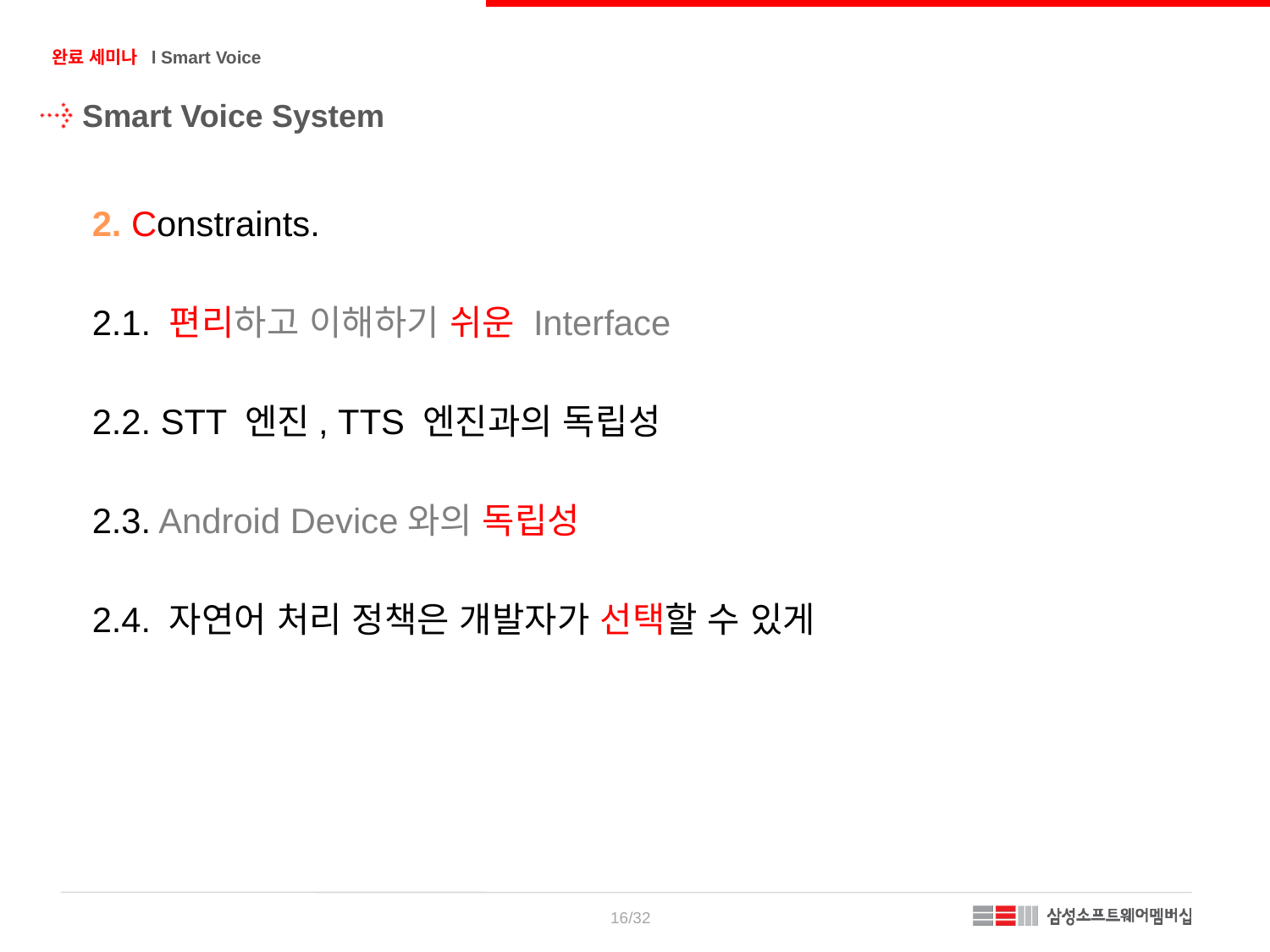

Smart Voice System
2. Constraints.

2.1. 편리하고 이해하기 쉬운 Interface

2.2. STT 엔진, TTS 엔진과의 독립성

2.3. Android Device와의 독립성

2.4. 자연어 처리 정책은 개발자가 선택할 수 있게